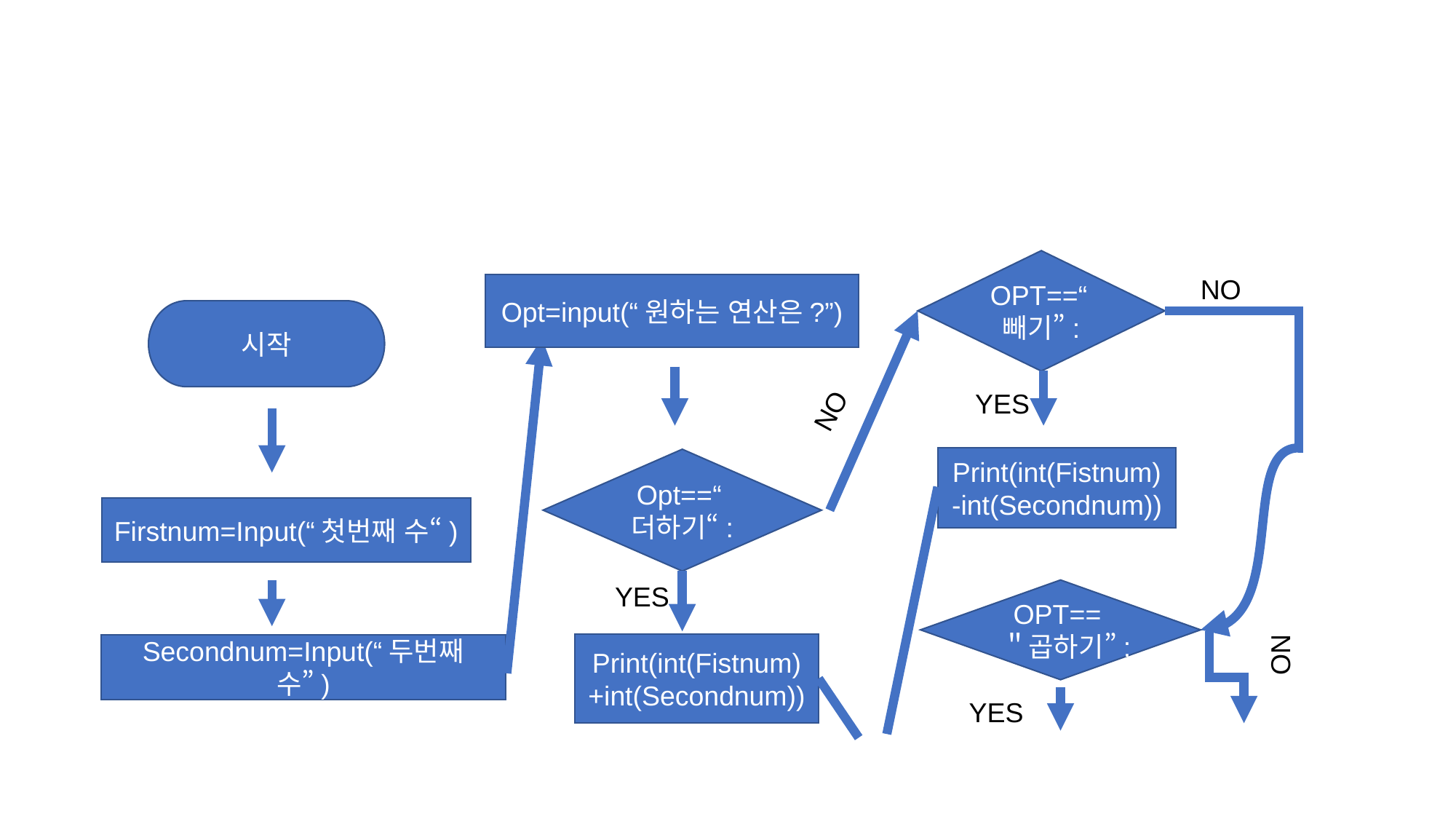

#

OPT==“빼기”:
NO
Opt=input(“원하는 연산은?”)
시작
NO
YES
Print(int(Fistnum)-int(Secondnum))
Opt==“더하기“:
Firstnum=Input(“첫번째 수“)
YES
OPT==＂곱하기”:
Print(int(Fistnum)+int(Secondnum))
Secondnum=Input(“두번째 수”)
NO
YES